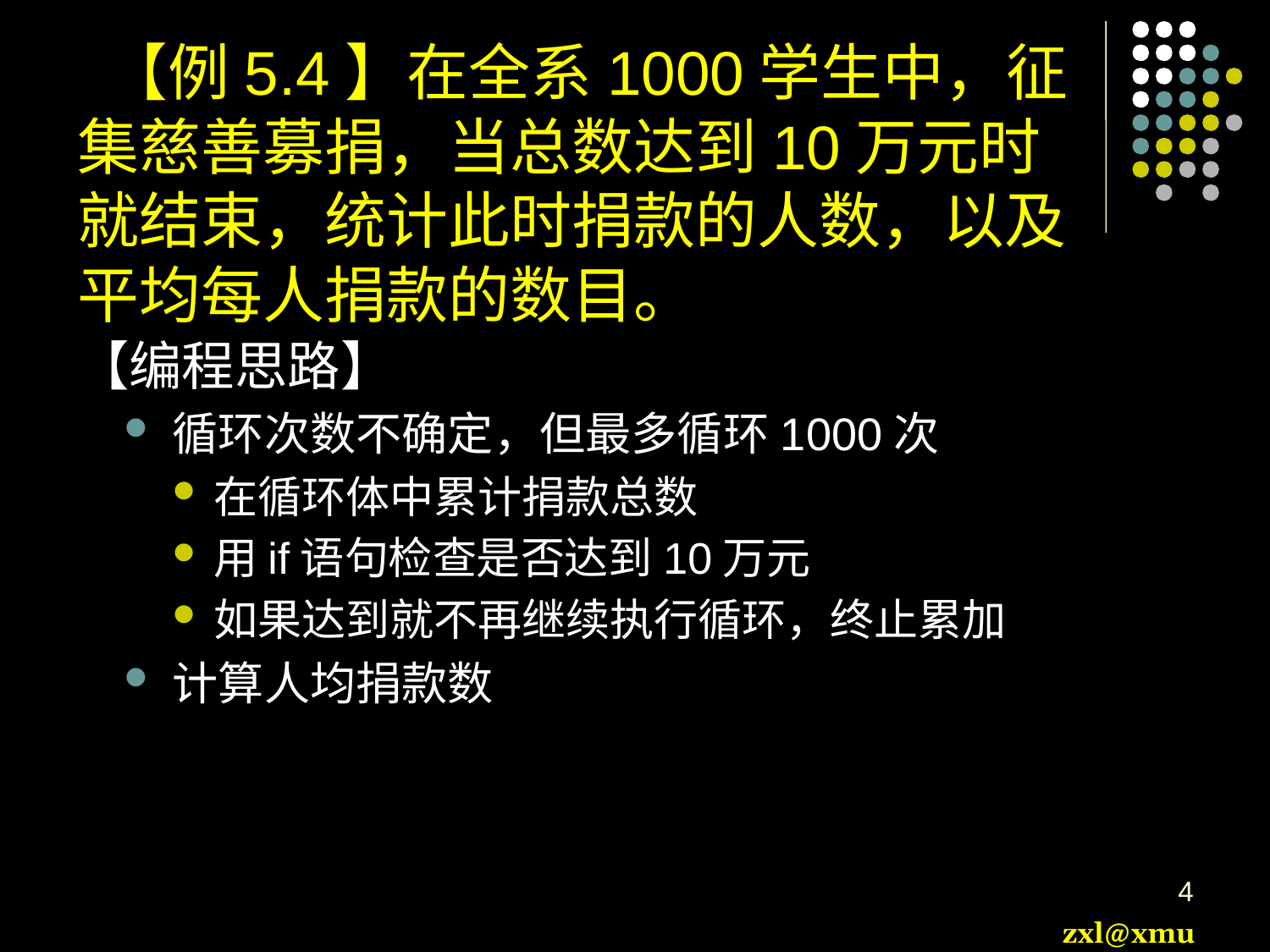

# 【例5.4】在全系1000学生中，征集慈善募捐，当总数达到10万元时就结束，统计此时捐款的人数，以及平均每人捐款的数目。
【编程思路】
循环次数不确定，但最多循环1000次
在循环体中累计捐款总数
用if语句检查是否达到10万元
如果达到就不再继续执行循环，终止累加
计算人均捐款数

4